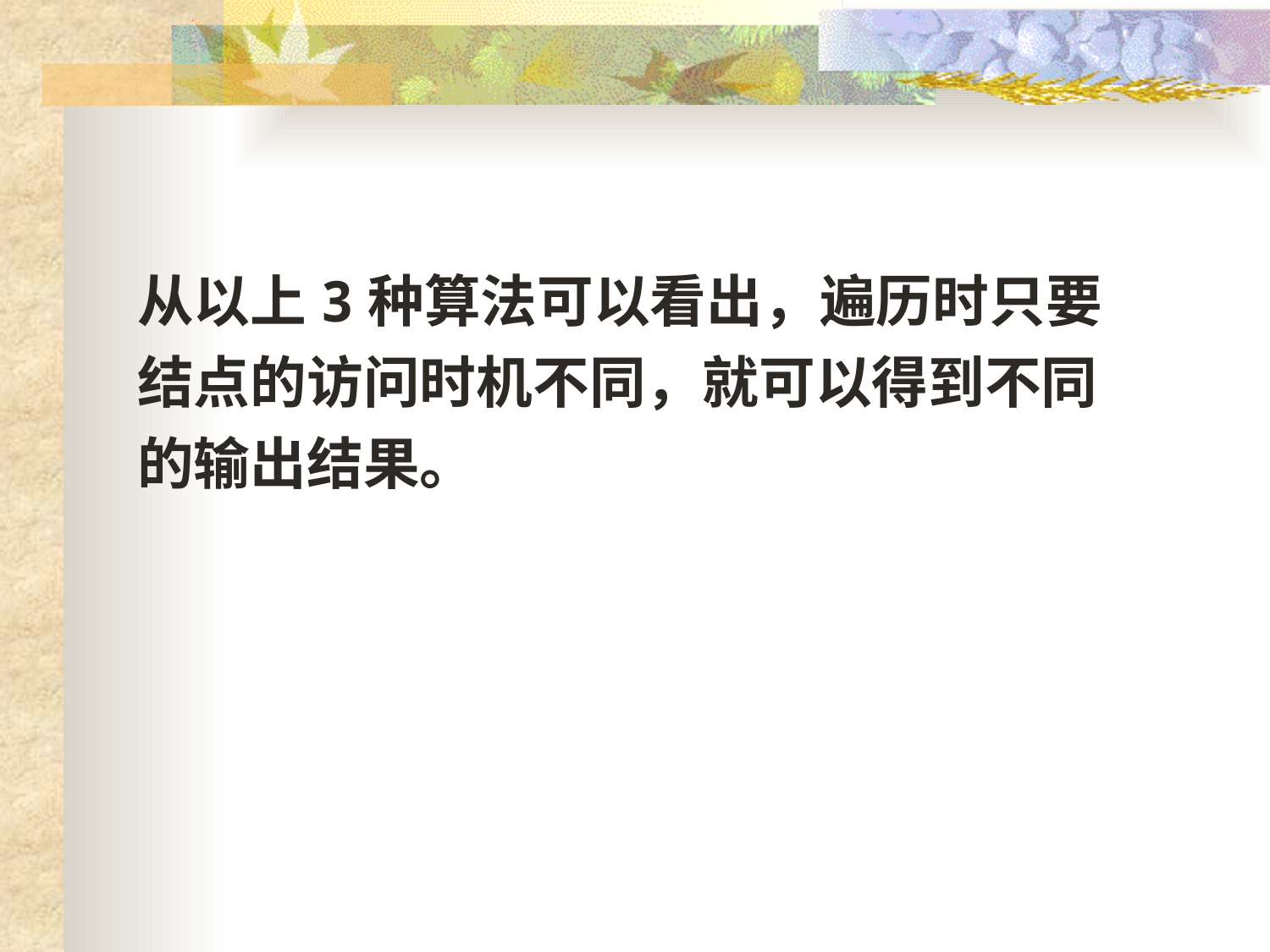

从以上3种算法可以看出，遍历时只要结点的访问时机不同，就可以得到不同的输出结果。